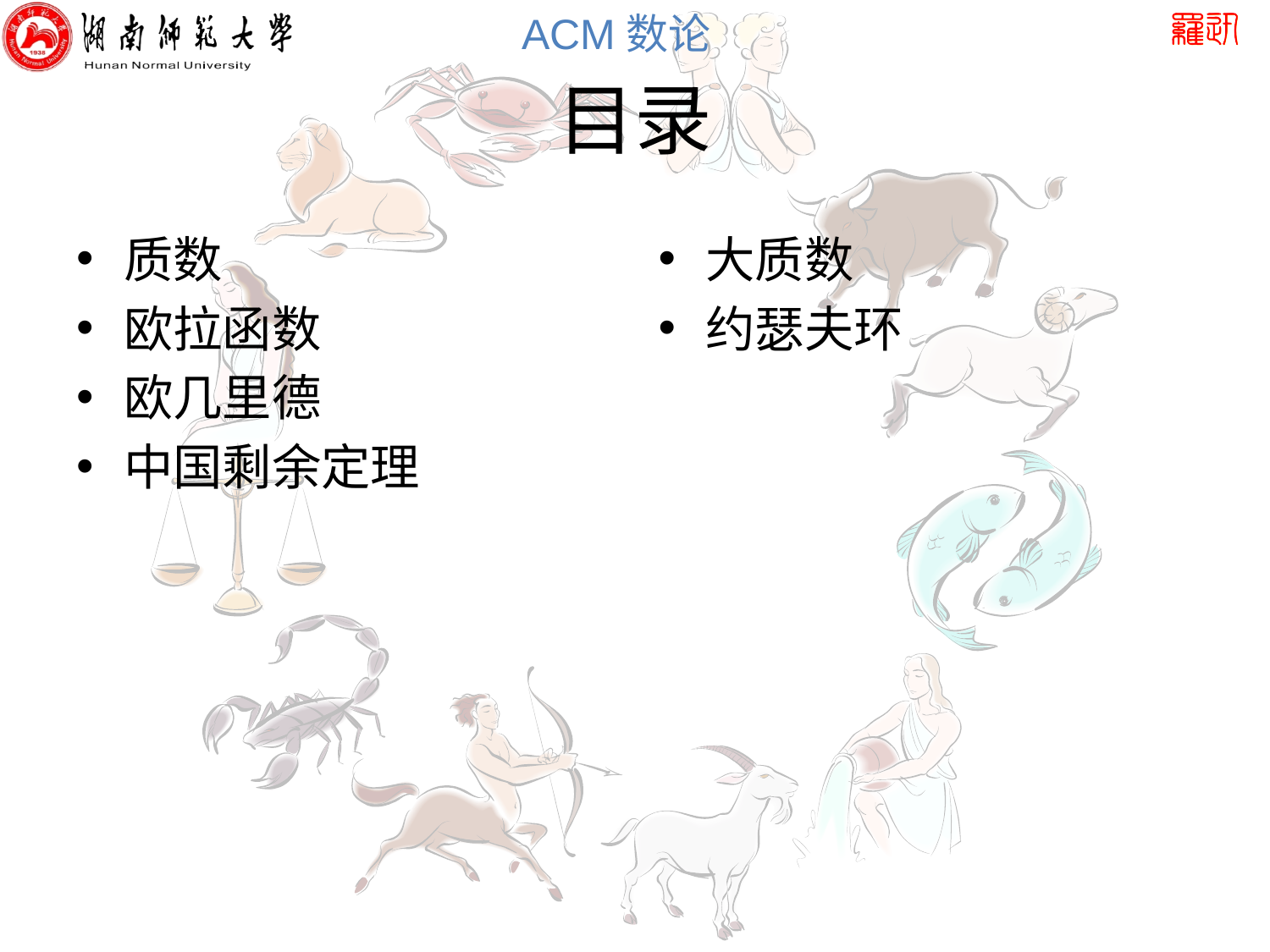

# 目录
质数
欧拉函数
欧几里德
中国剩余定理

大质数
约瑟夫环